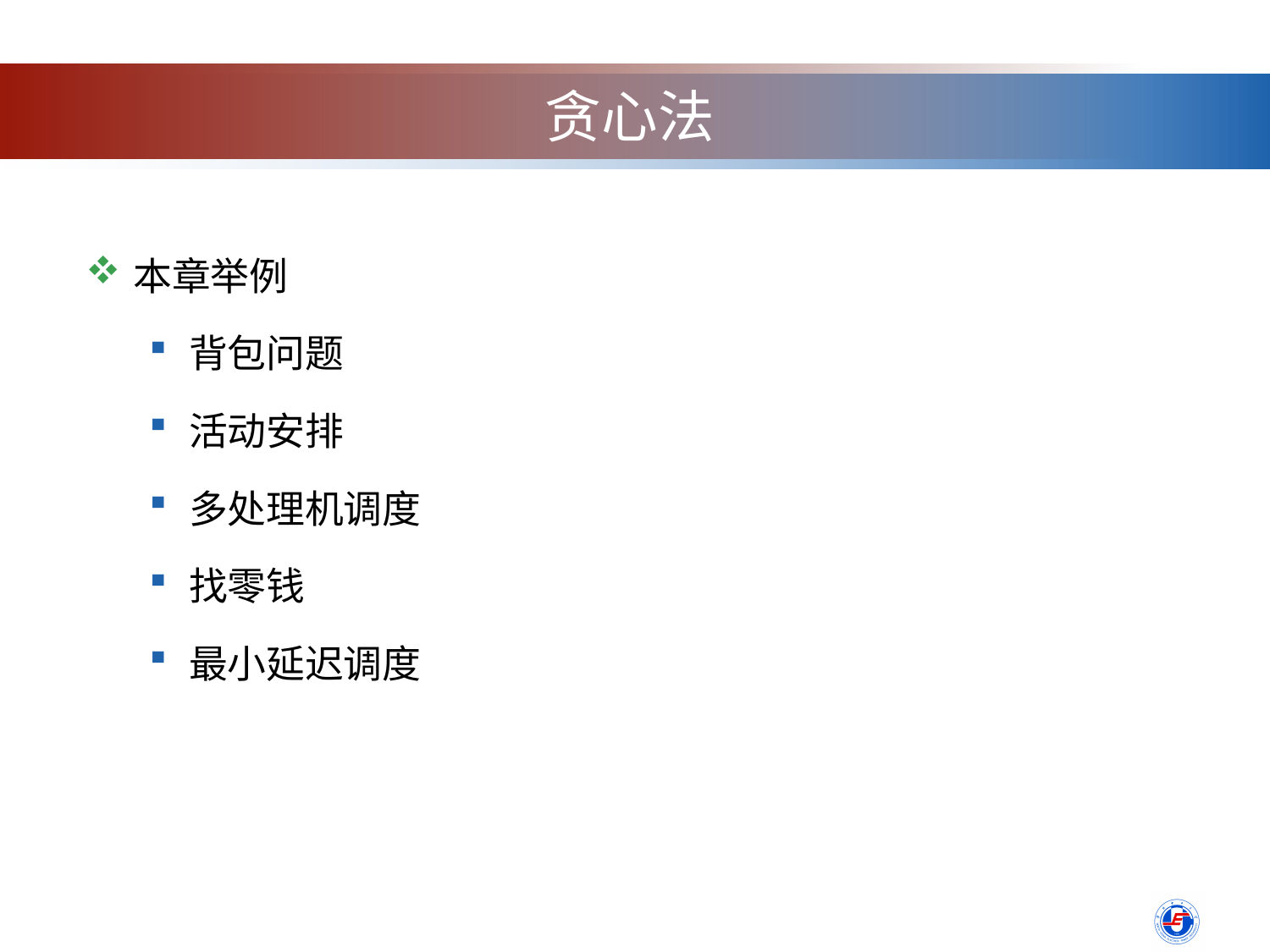

# 贪心法
本章举例
背包问题
活动安排
多处理机调度
找零钱
最小延迟调度